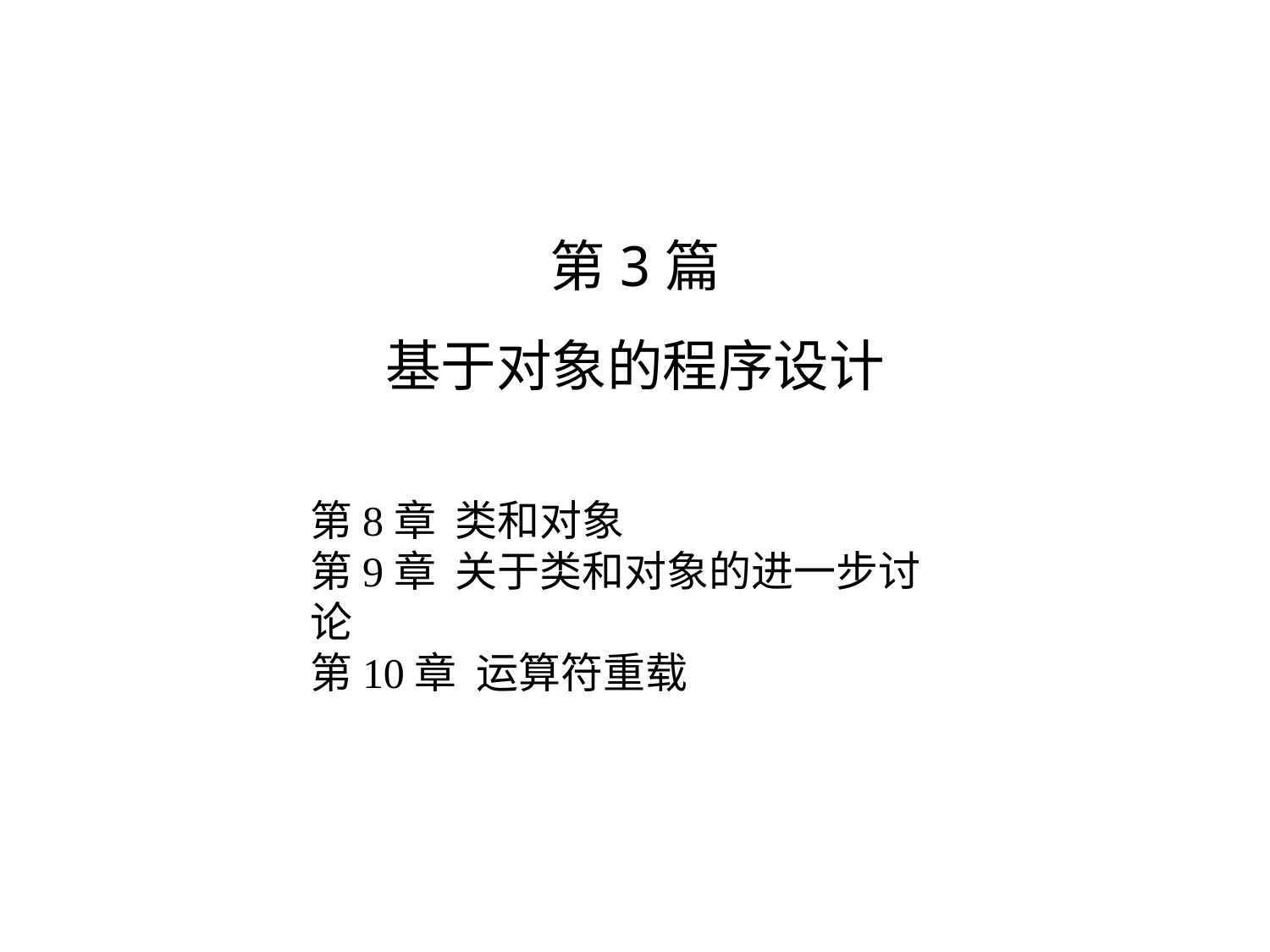

第3篇
基于对象的程序设计

第8章  类和对象
第9章  关于类和对象的进一步讨论
第10章  运算符重载